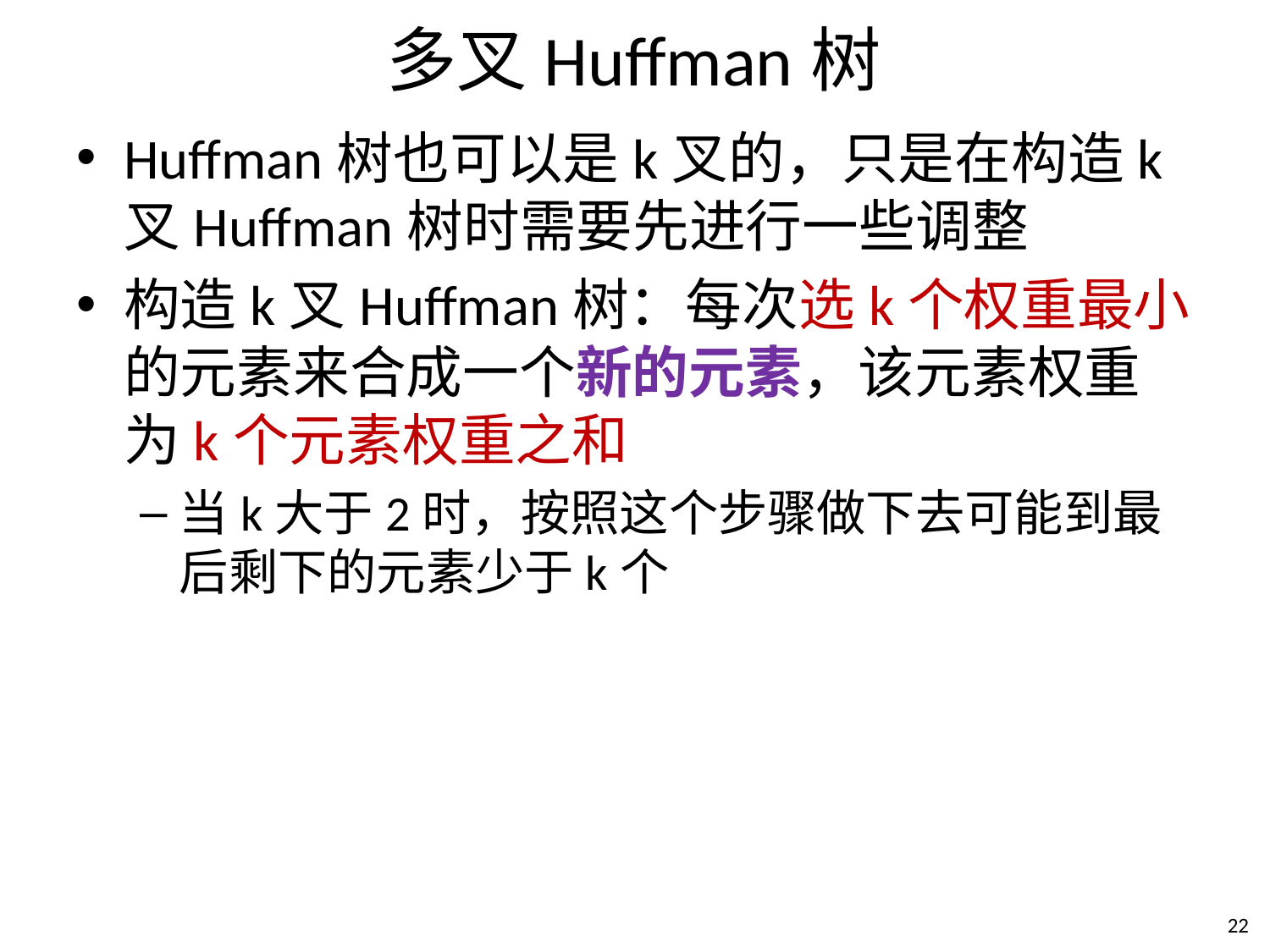

# 多叉Huffman树
Huffman树也可以是k叉的，只是在构造k叉Huffman树时需要先进行一些调整
构造k叉Huffman树：每次选k个权重最小的元素来合成一个新的元素，该元素权重为k个元素权重之和
当k大于2时，按照这个步骤做下去可能到最后剩下的元素少于k个

22